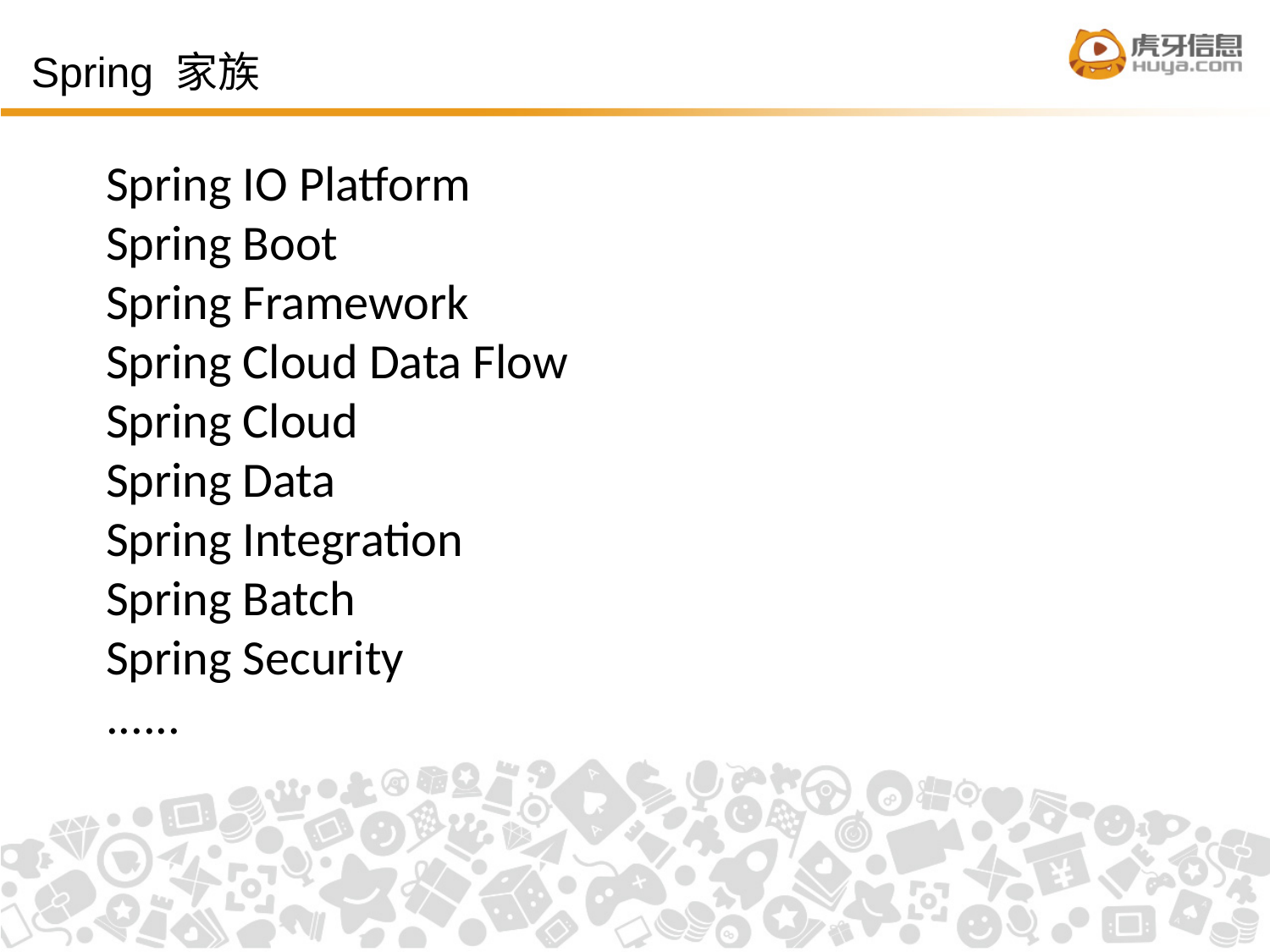

Spring 家族

Spring IO Platform
Spring Boot
Spring Framework
Spring Cloud Data Flow
Spring Cloud
Spring Data
Spring Integration
Spring Batch
Spring Security
......